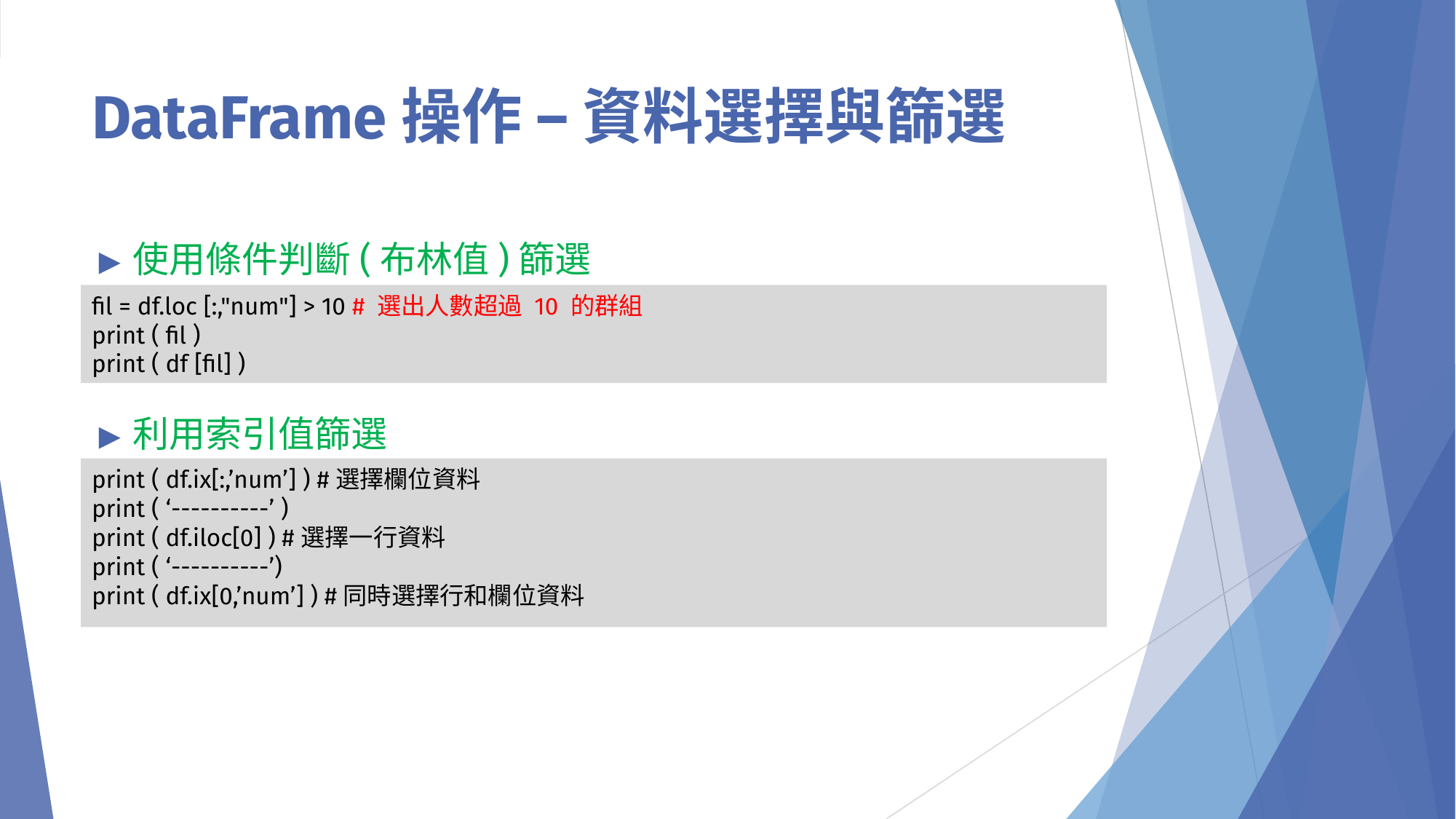

# DataFrame操作 – 資料選擇與篩選
使用條件判斷(布林值)篩選

利用索引值篩選
fil = df.loc [:,"num"] > 10 # 選出人數超過 10 的群組
print ( fil )
print ( df [fil] )
print ( df.ix[:,’num’] ) #選擇欄位資料
print ( ‘----------’ )
print ( df.iloc[0] ) #選擇一行資料
print ( ‘----------’)
print ( df.ix[0,’num’] ) #同時選擇行和欄位資料